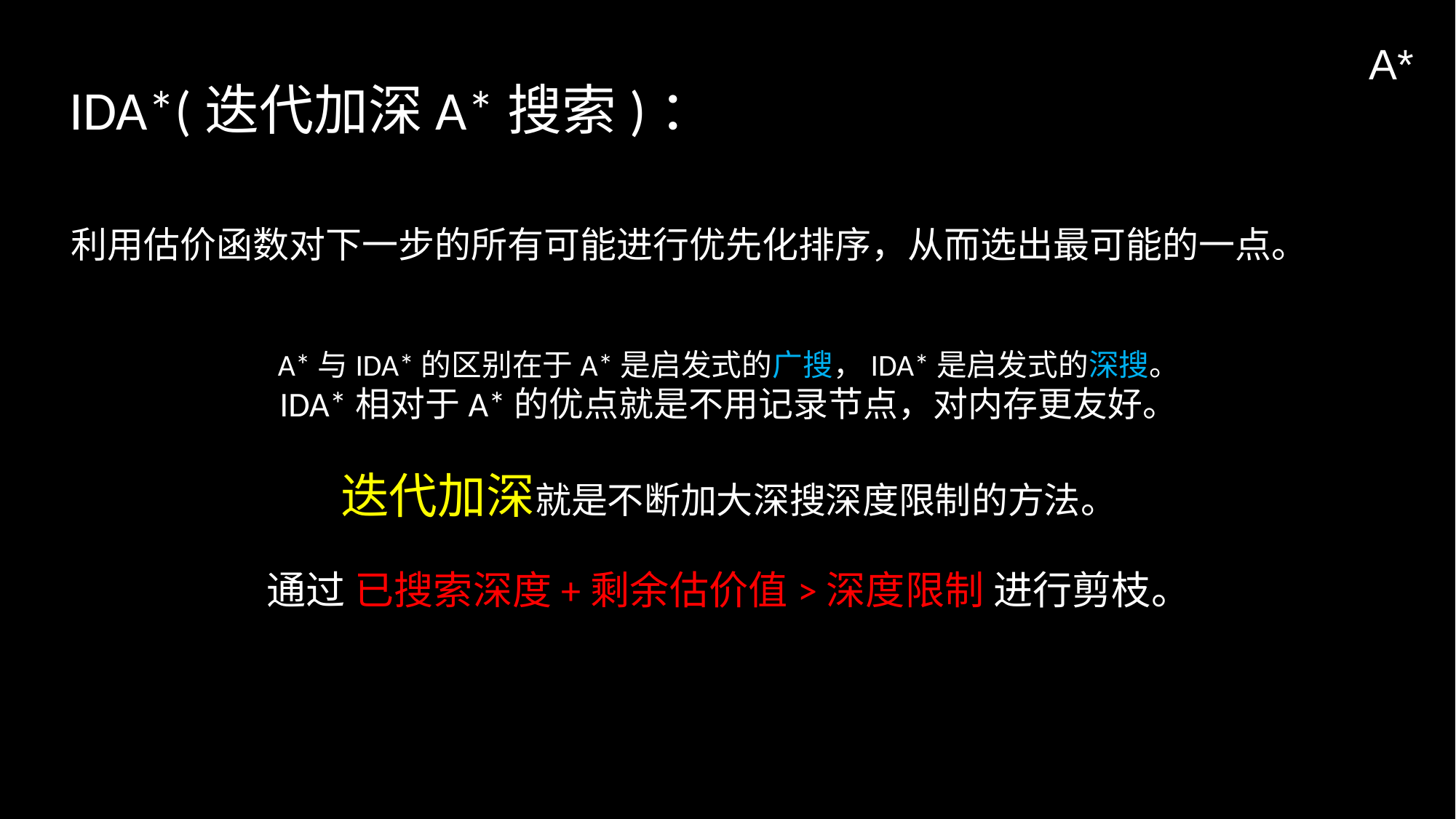

A*
IDA*(迭代加深A*搜索)：
利用估价函数对下一步的所有可能进行优先化排序，从而选出最可能的一点。
A*与IDA*的区别在于A*是启发式的广搜，IDA*是启发式的深搜。
IDA*相对于A*的优点就是不用记录节点，对内存更友好。

迭代加深就是不断加大深搜深度限制的方法。

通过 已搜索深度+剩余估价值>深度限制 进行剪枝。